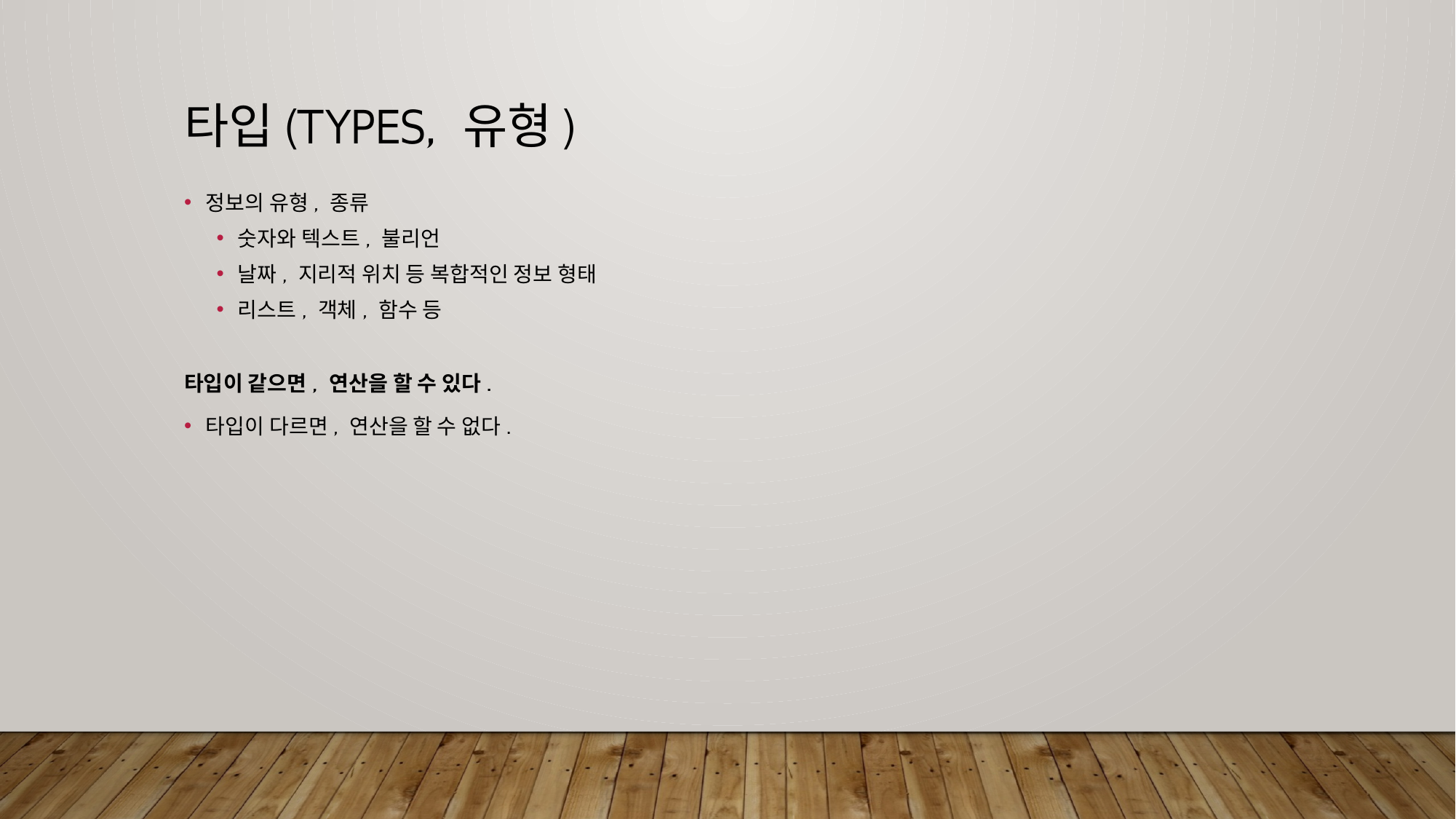

# 타입(Types, 유형)
정보의 유형, 종류
숫자와 텍스트, 불리언
날짜, 지리적 위치 등 복합적인 정보 형태
리스트, 객체, 함수 등
타입이 같으면, 연산을 할 수 있다.
타입이 다르면, 연산을 할 수 없다.